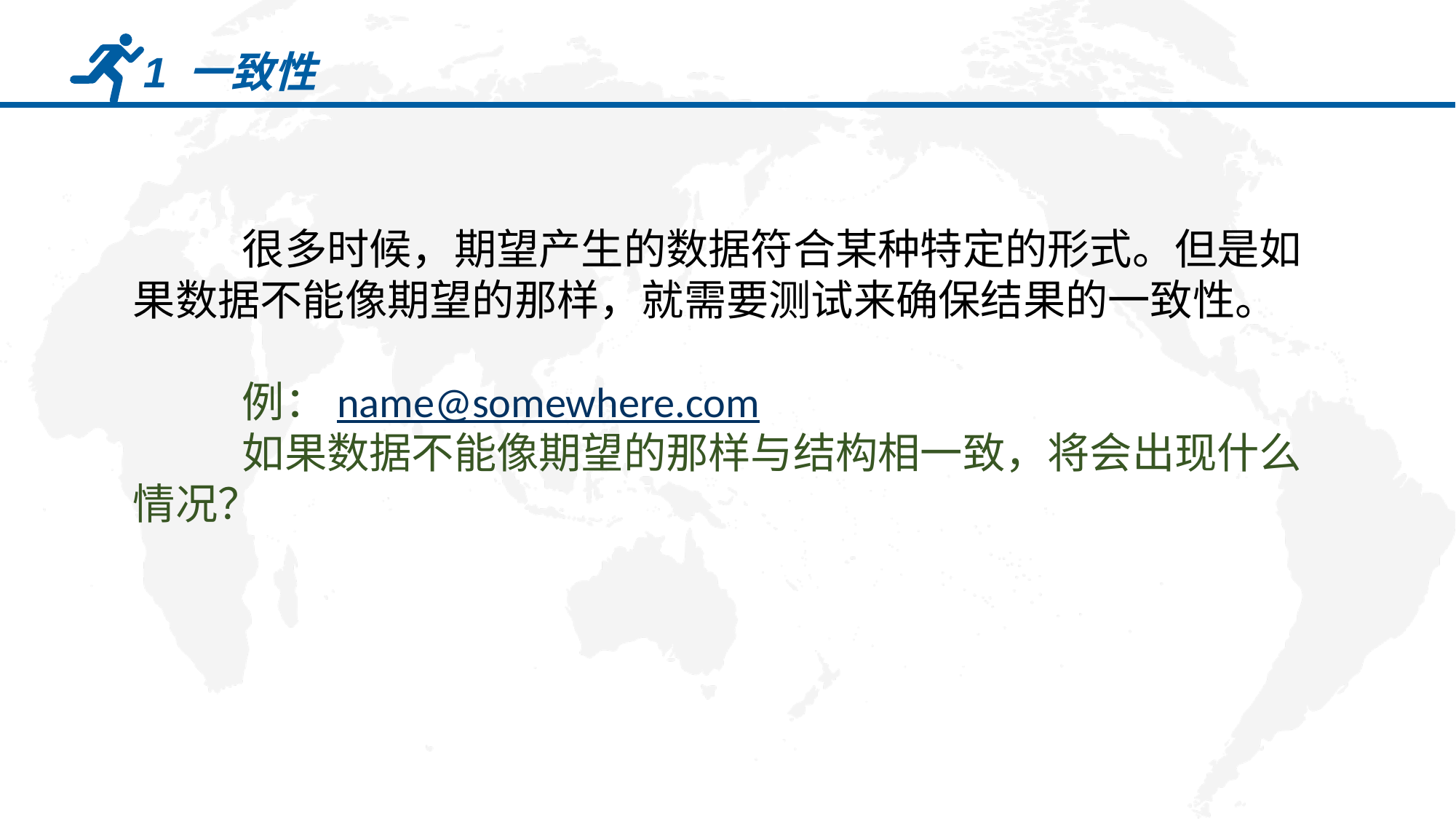

1 一致性
	很多时候，期望产生的数据符合某种特定的形式。但是如果数据不能像期望的那样，就需要测试来确保结果的一致性。

	例：name@somewhere.com
	如果数据不能像期望的那样与结构相一致，将会出现什么情况？